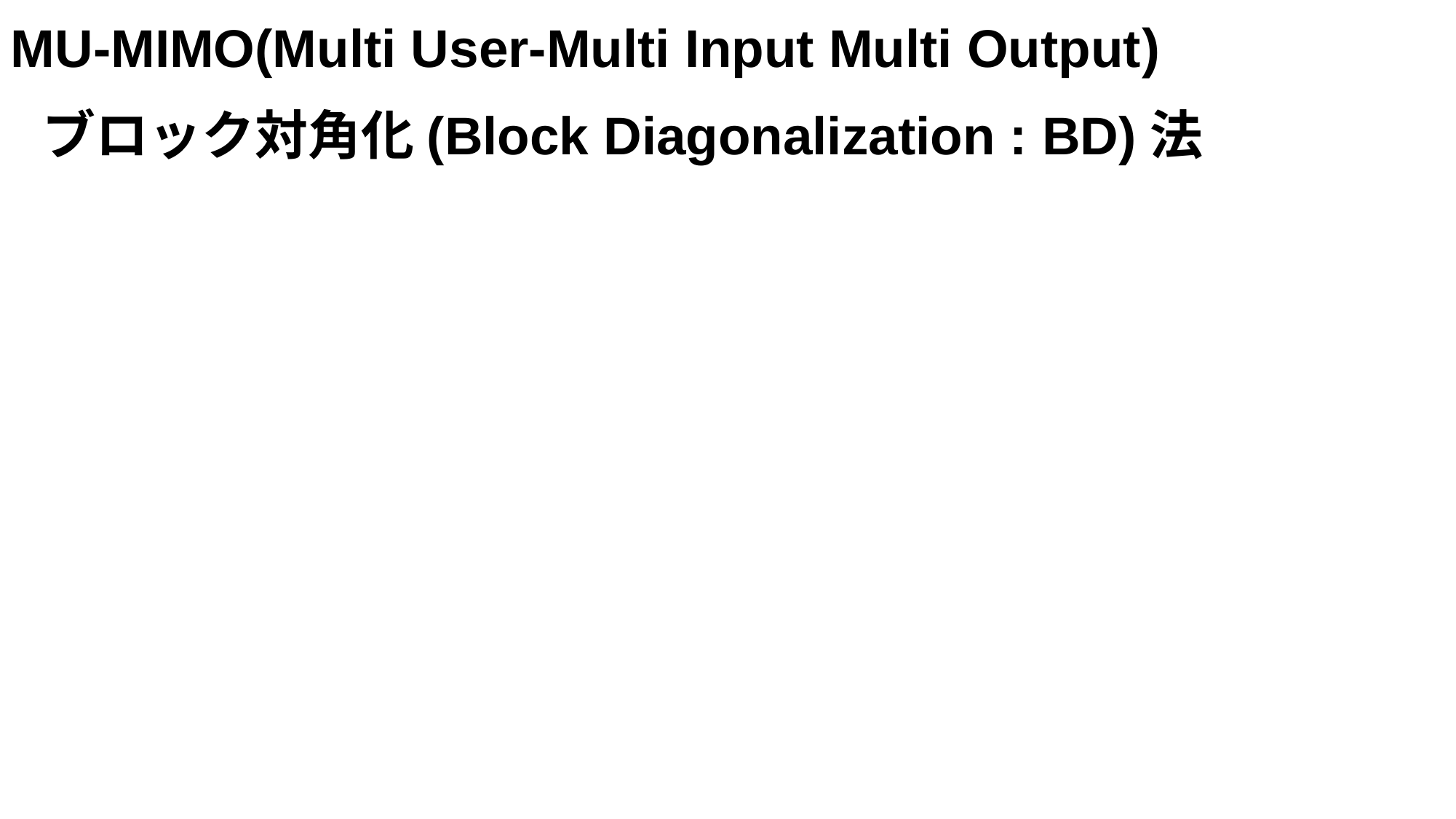

MU-MIMO(Multi User-Multi Input Multi Output)
ブロック対角化(Block Diagonalization : BD)法